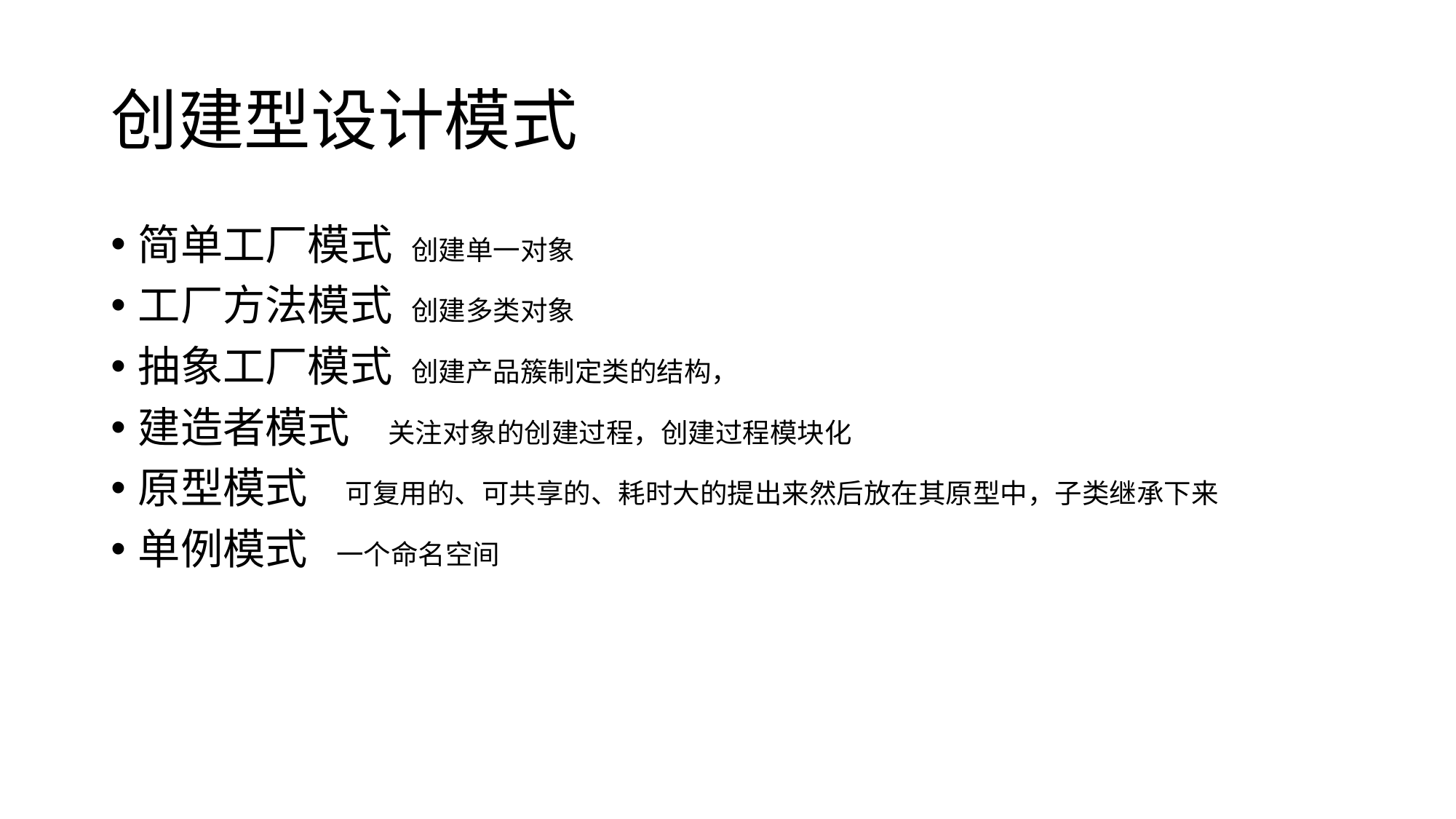

# 创建型设计模式
简单工厂模式  创建单一对象
工厂方法模式  创建多类对象
抽象工厂模式  创建产品簇制定类的结构，
建造者模式    关注对象的创建过程，创建过程模块化
原型模式    可复用的、可共享的、耗时大的提出来然后放在其原型中，子类继承下来
单例模式   一个命名空间